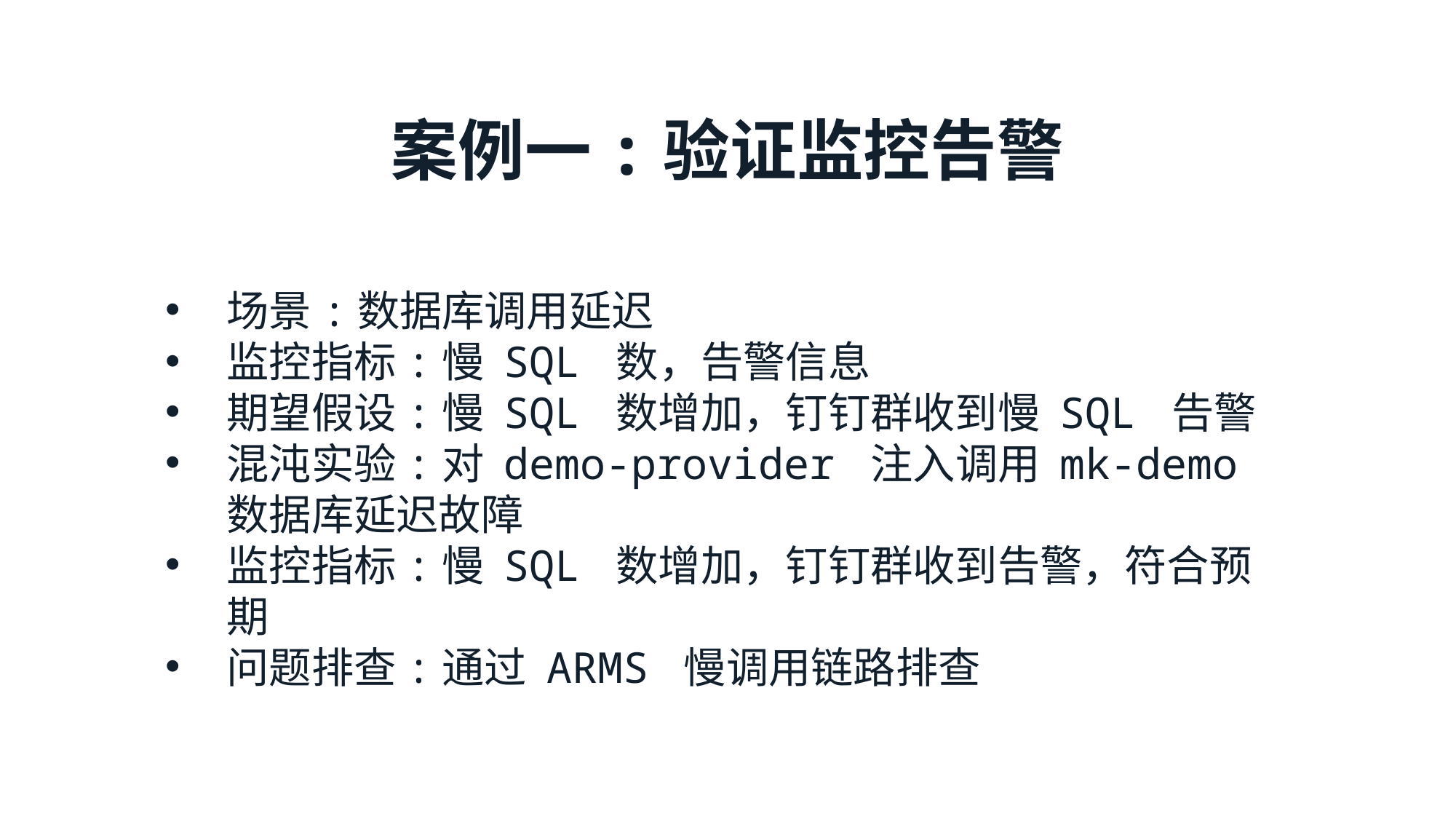

案例一:验证监控告警
场景:数据库调用延迟
监控指标:慢 SQL 数，告警信息
期望假设:慢 SQL 数增加，钉钉群收到慢 SQL 告警
混沌实验:对 demo-provider 注⼊调⽤ mk-demo 数据库延迟故障
监控指标:慢 SQL 数增加，钉钉群收到告警，符合预期
问题排查:通过 ARMS 慢调用链路排查